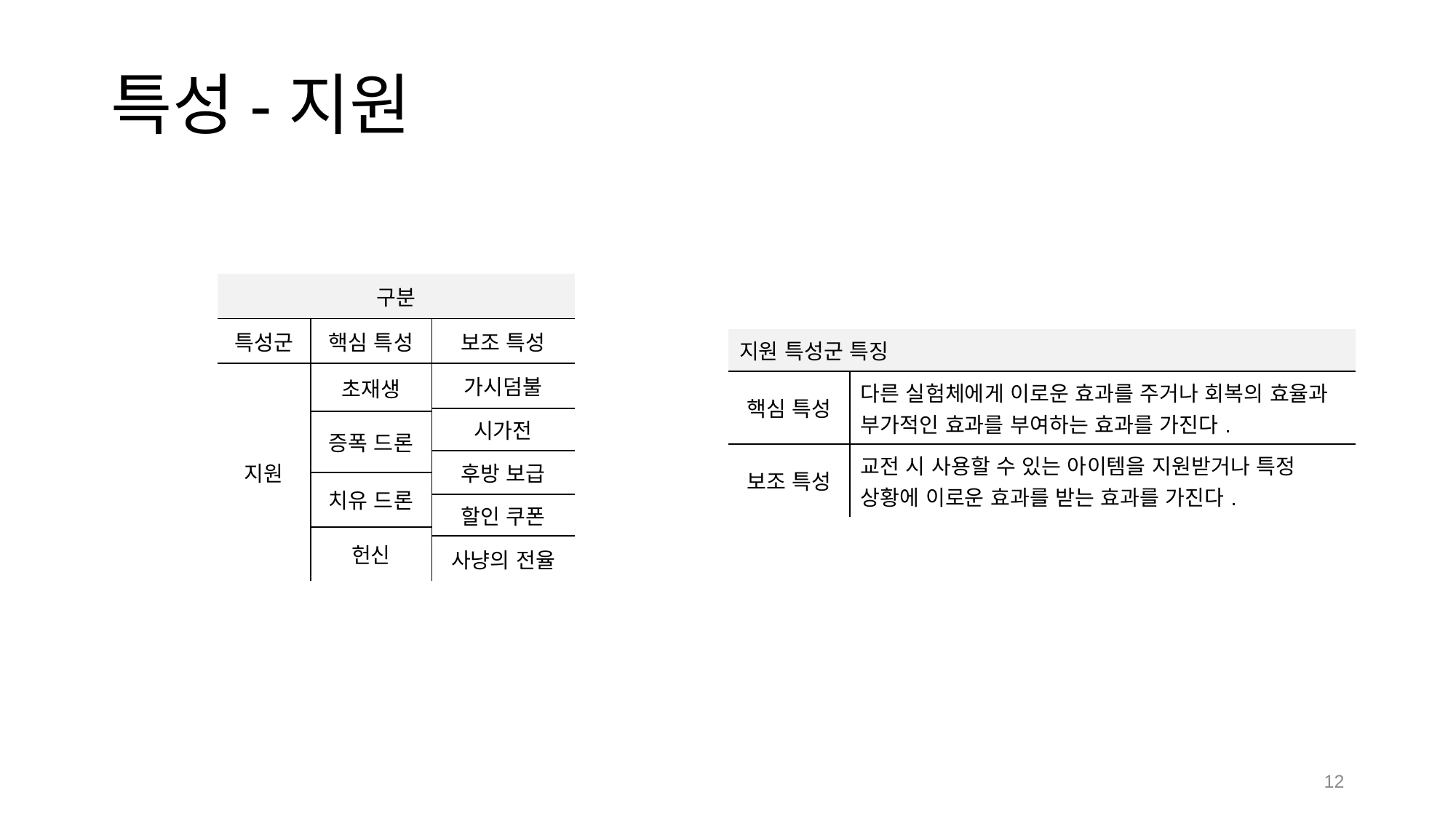

# 특성-지원
| 구분 | 구분 | 설명 |
| --- | --- | --- |
| 특성군 | 핵심 특성 | 보조 특성 |
| 지원 | 초재생 | 가시덤불 |
|  |  | 시가전 |
|  | 증폭 드론 |  |
|  |  | 후방 보급 |
|  | 치유 드론 |  |
|  |  | 할인 쿠폰 |
|  | 헌신 |  |
|  |  | 사냥의 전율 |
| 지원 특성군 특징 |  |
| --- | --- |
| 핵심 특성 | 다른 실험체에게 이로운 효과를 주거나 회복의 효율과 부가적인 효과를 부여하는 효과를 가진다. |
| 보조 특성 | 교전 시 사용할 수 있는 아이템을 지원받거나 특정 상황에 이로운 효과를 받는 효과를 가진다. |
12